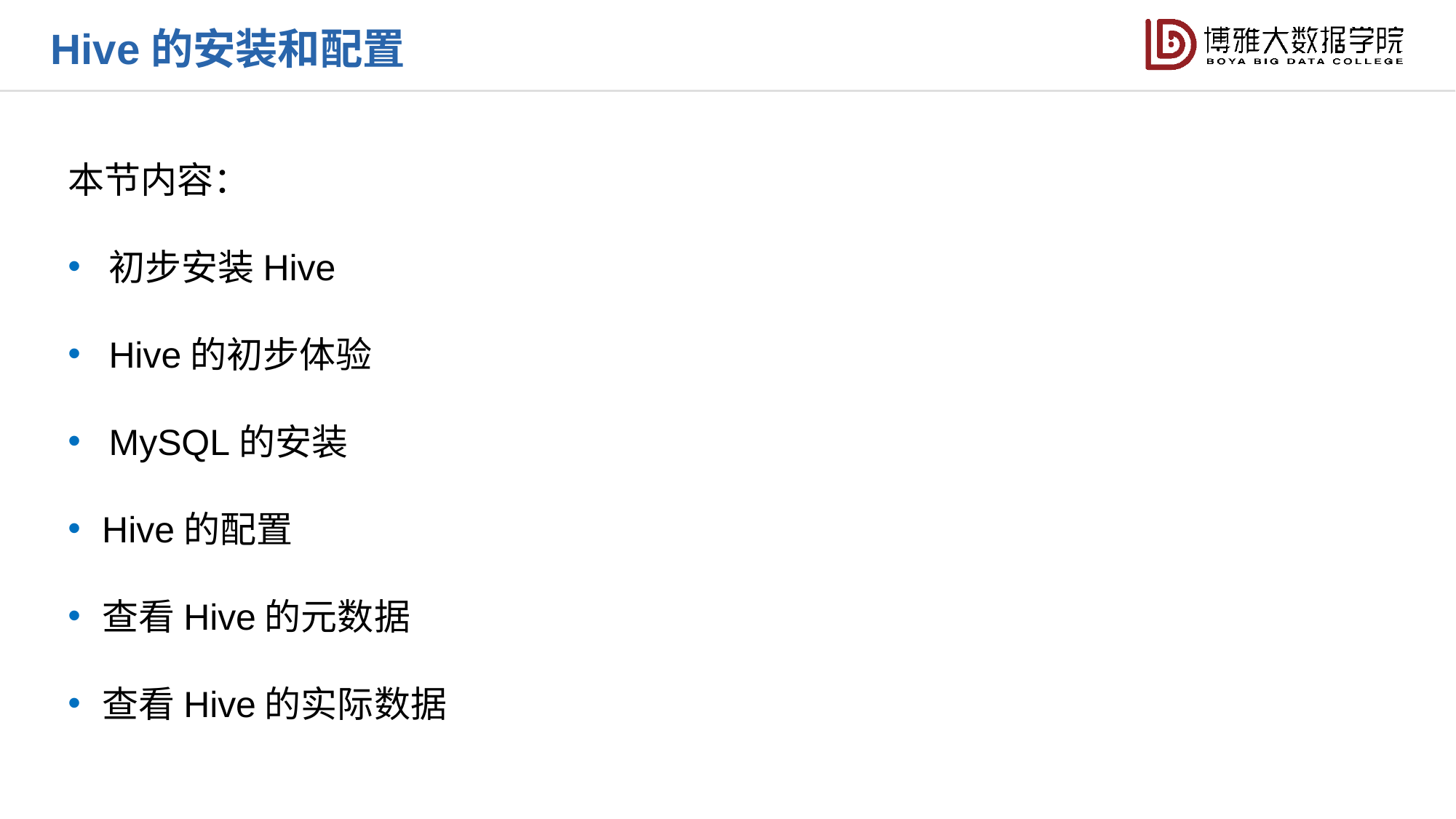

Hive的安装和配置
本节内容：

初步安装Hive

Hive的初步体验

MySQL的安装

Hive的配置

查看Hive的元数据

查看Hive的实际数据